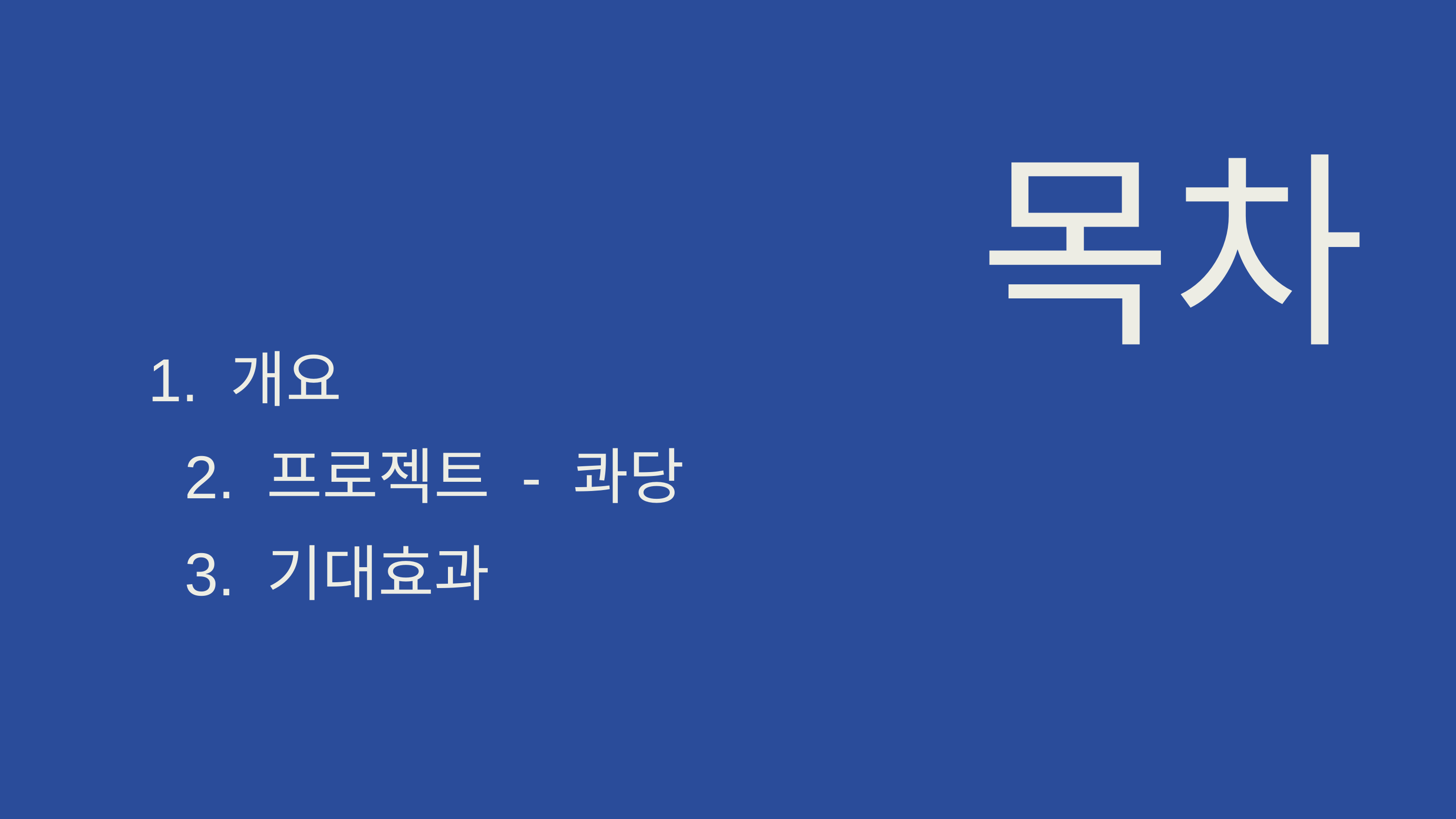

목차
1. 개요

2. 프로젝트 - 콰당

3. 기대효과